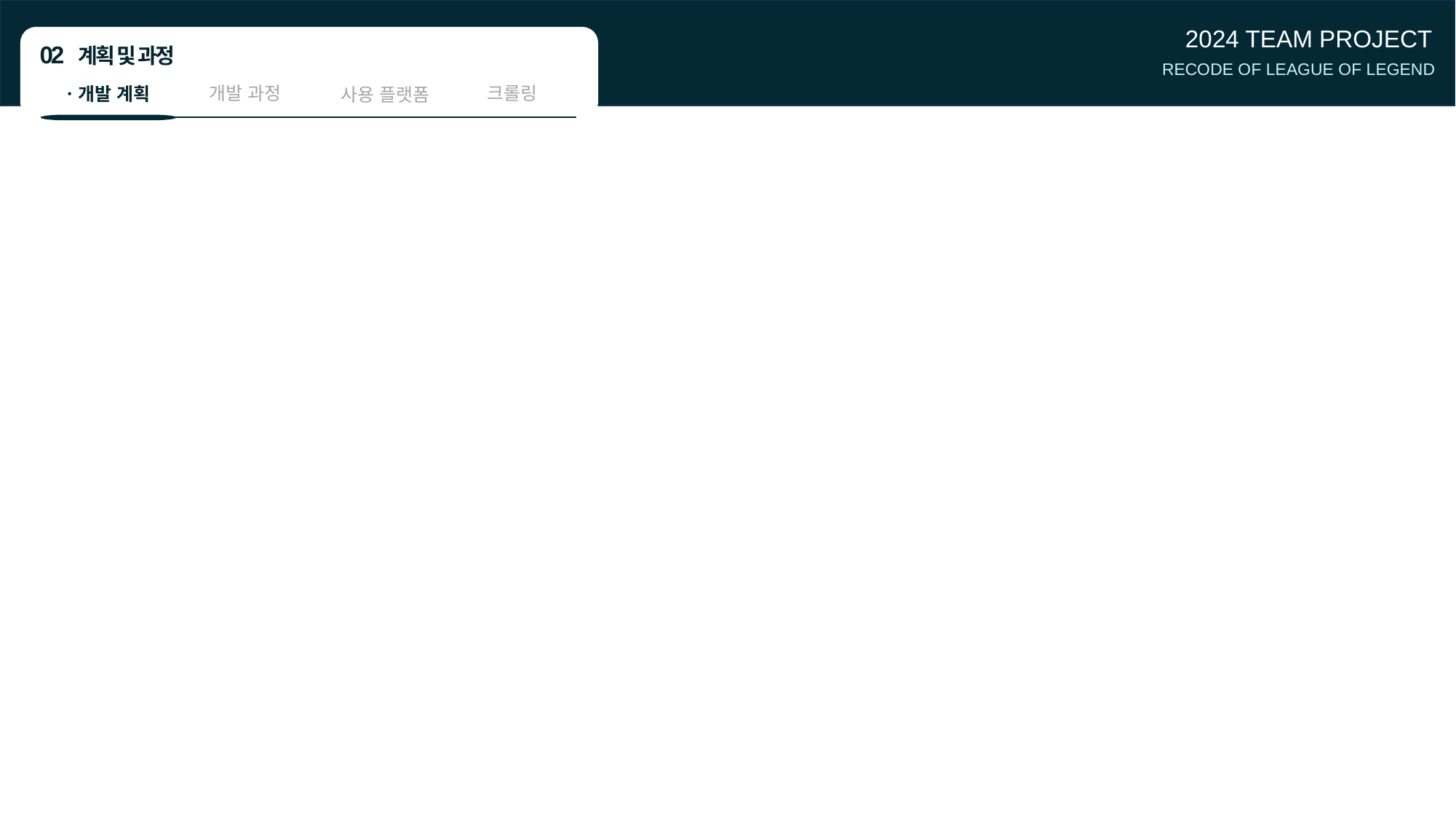

2024 TEAM PROJECT

02 계획 및 과정
RECODE OF LEAGUE OF LEGEND
크롤링
개발 과정
ㆍ개발 계획
사용 플랫폼